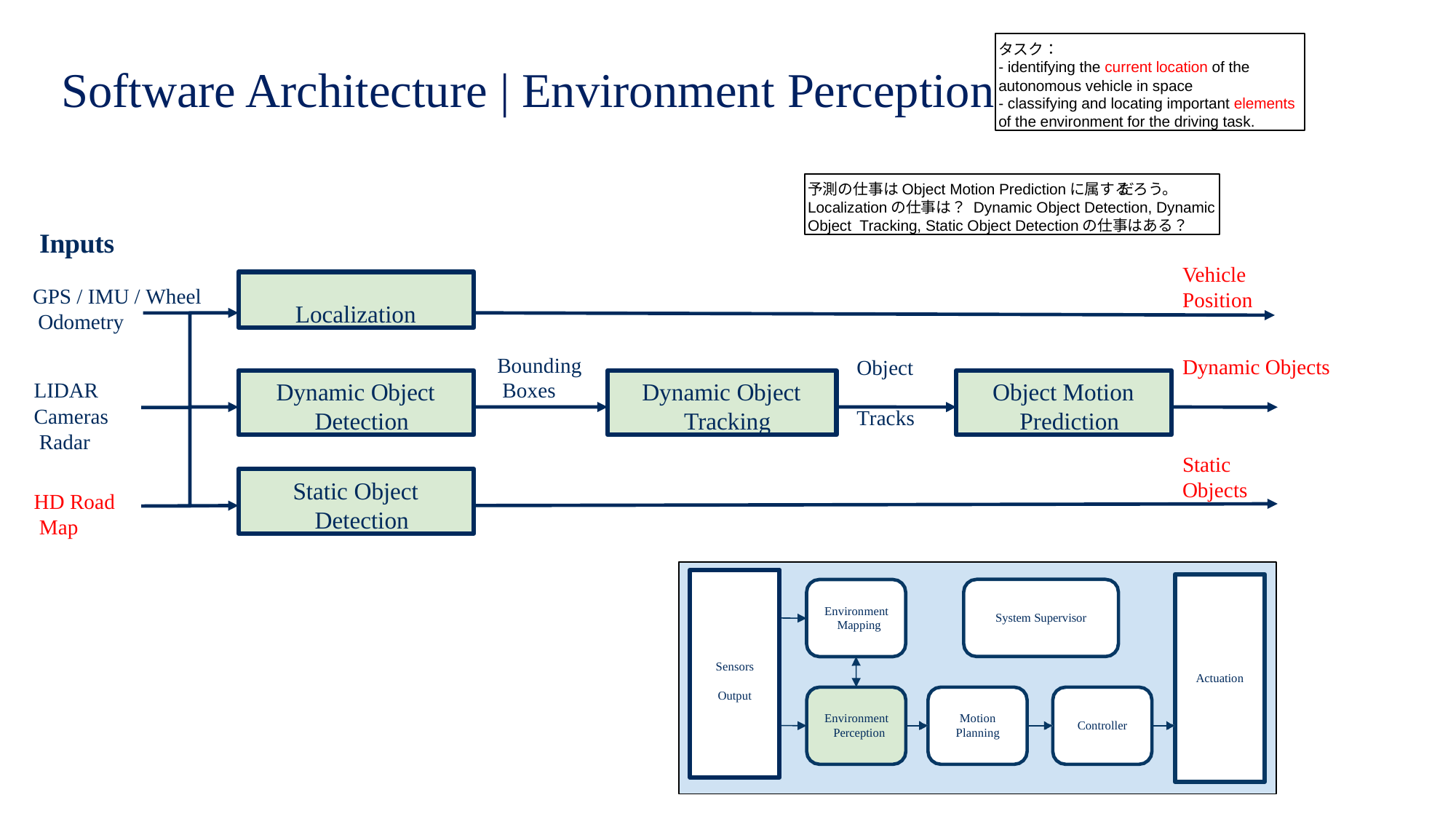

タスク：
- identifying the current location of the autonomous vehicle in space
- classifying and locating important elements of the environment for the driving task.
# Software Architecture | Environment Perception
予測の仕事はObject Motion Predictionに属する だろう。 Localizationの仕事は？ Dynamic Object Detection, Dynamic Object  Tracking, Static Object Detectionの仕事はある？
Inputs
Vehicle  Position

Localization
GPS / IMU / Wheel  Odometry

Bounding  Boxes
Object  Tracks
Dynamic Objects
Dynamic Object  Detection
Dynamic Object  Tracking
Object Motion  Prediction
LIDAR
Cameras  Radar

Static  Objects
Static Object  Detection
HD Road  Map

Environment  Mapping
System Supervisor
Sensors  Output
Actuation
Environment  Perception
Motion  Planning
Controller